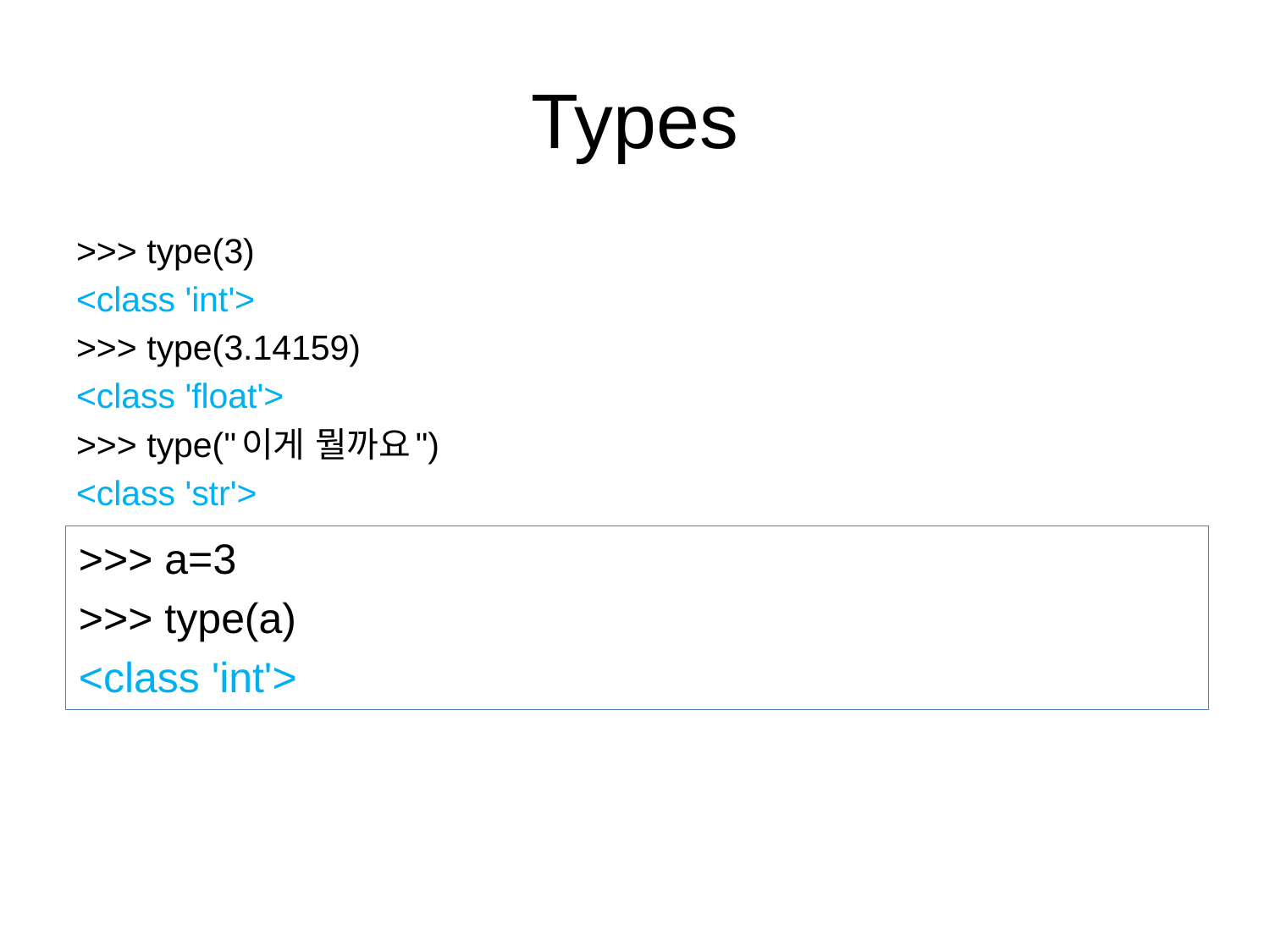

# Types
>>> type(3)
<class 'int'>
>>> type(3.14159)
<class 'float'>
>>> type("이게 뭘까요")
<class 'str'>

>>> a=3
>>> type(a)
<class 'int'>